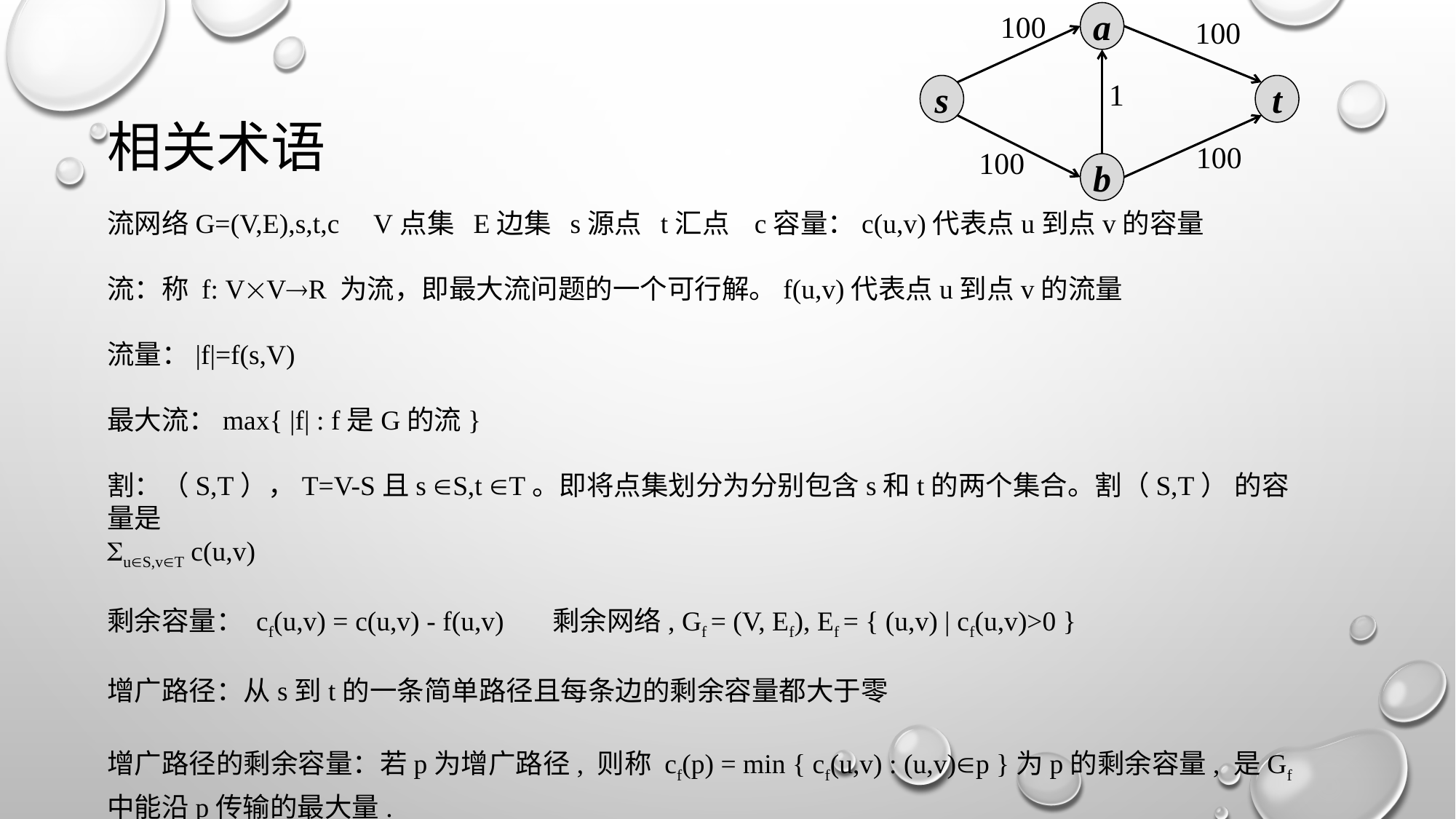

100
a
100
1
s
t
100
100
b
# 相关术语
流网络G=(V,E),s,t,c     V点集  E边集  s源点  t汇点   c容量：c(u,v)代表点u到点v的容量

流：称 f: V×V→R 为流，即最大流问题的一个可行解。f(u,v)代表点u到点v的流量

流量：|f|=f(s,V)

最大流：max{ |f| : f是G的流}

割：（S,T），T=V-S且s ∈S,t ∈T。即将点集划分为分别包含s和t的两个集合。割（S,T） 的容量是
Σu∈S,v∈T c(u,v)
剩余容量： cf(u,v) = c(u,v) - f(u,v)      剩余网络, Gf = (V, Ef), Ef = { (u,v) | cf(u,v)>0 }

增广路径：从s到t的一条简单路径且每条边的剩余容量都大于零

增广路径的剩余容量：若p为增广路径, 则称 cf(p) = min { cf(u,v) : (u,v)∈p }为p的剩余容量, 是Gf中能沿p传输的最大量.